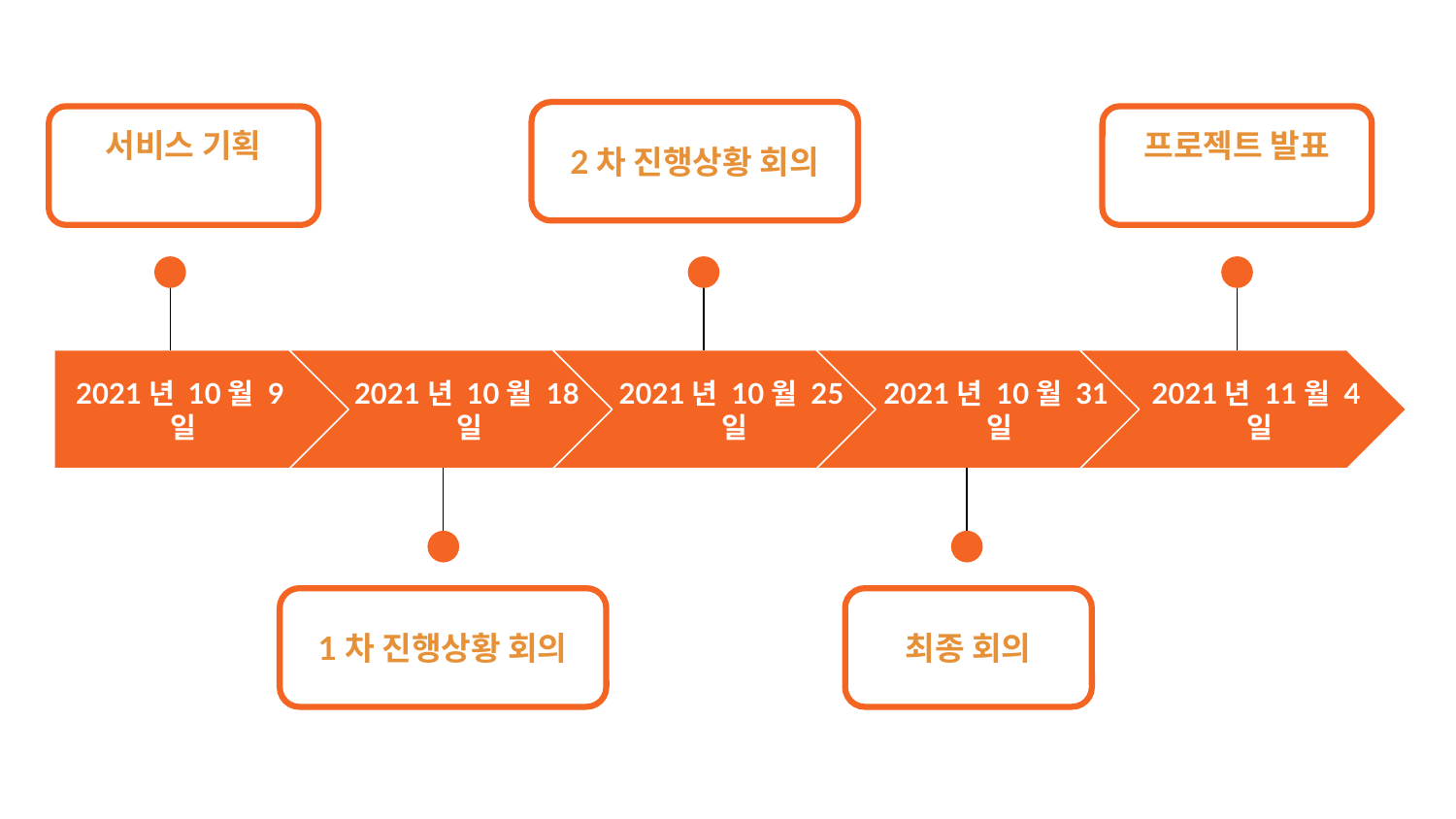

2차 진행상황 회의
서비스 기획
프로젝트 발표

2021년 10월 9일
2021년 10월 18일
2021년 10월 25일
2021년 10월 31일
2021년 11월 4일

1차 진행상황 회의
최종 회의